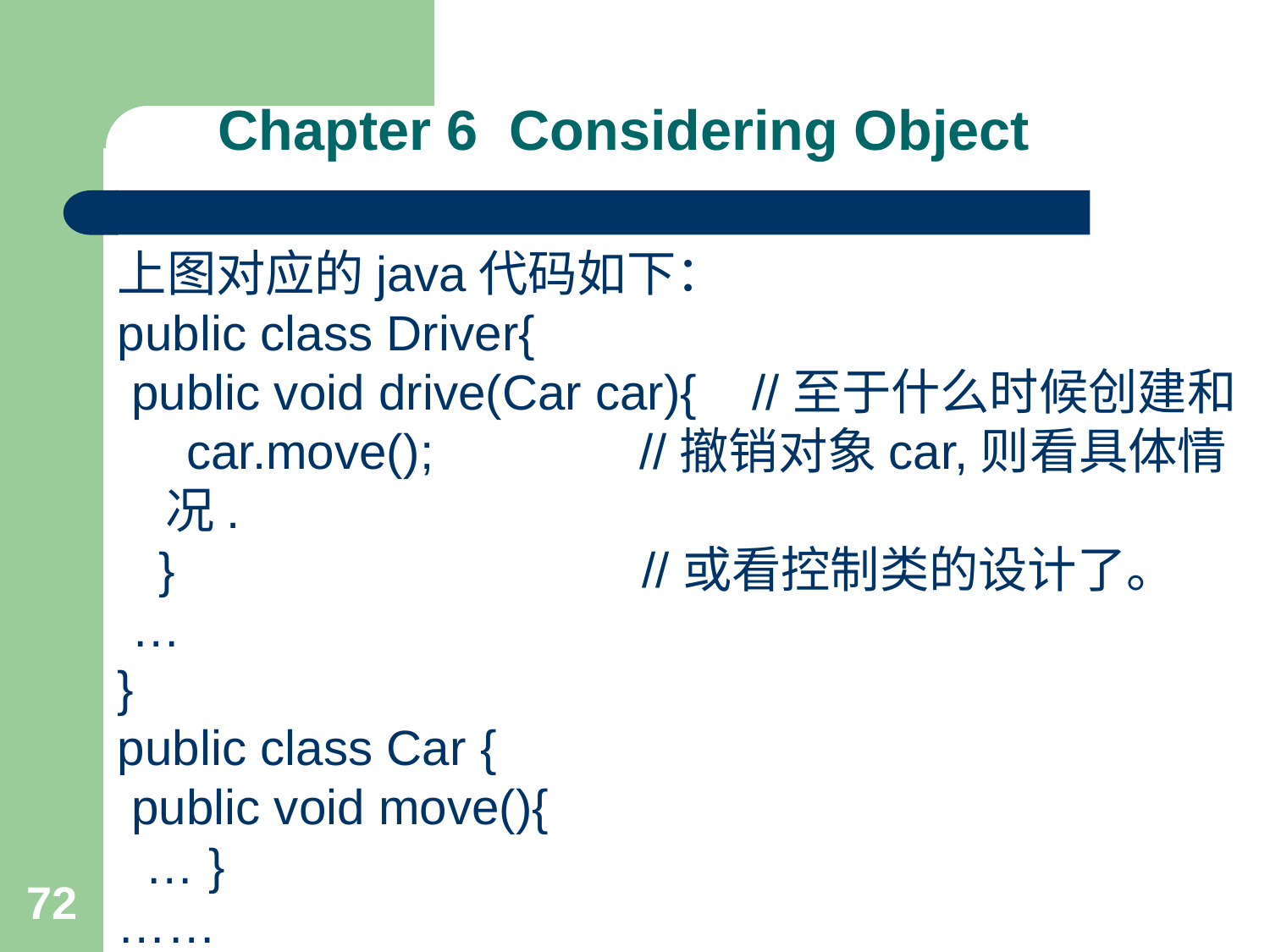

# Chapter 6  Considering Object
上图对应的java代码如下：
public class Driver{
 public void drive(Car car){    //至于什么时候创建和
     car.move();               //撤销对象car,则看具体情况.
   }                                  //或看控制类的设计了。
 …
}
public class Car {
 public void move(){
  … }
……
}
72